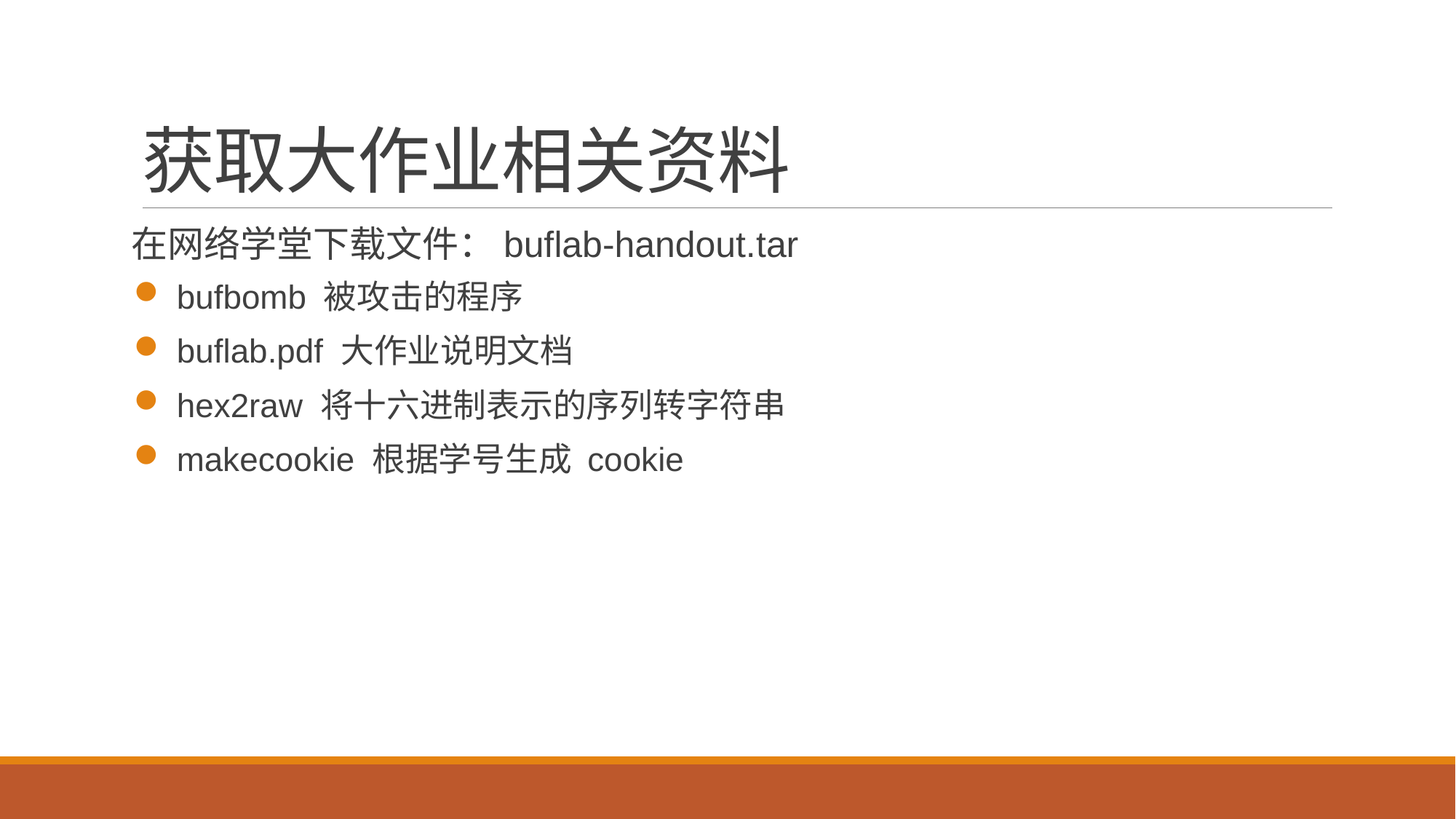

# 获取大作业相关资料
在网络学堂下载文件：buflab-handout.tar
bufbomb 被攻击的程序
buflab.pdf 大作业说明文档
hex2raw 将十六进制表示的序列转字符串
makecookie 根据学号生成 cookie